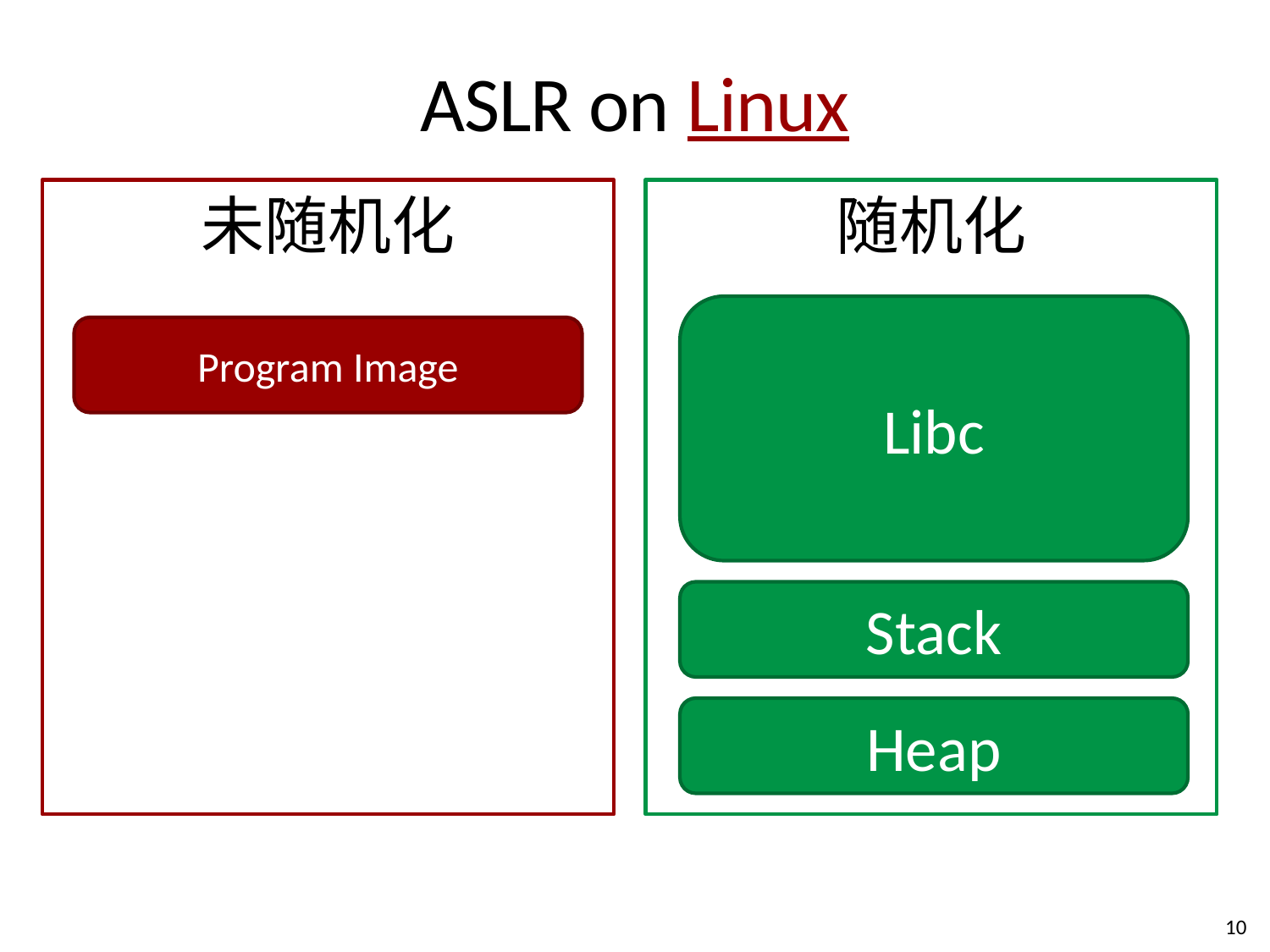

# ASLR on Linux
未随机化
随机化

Libc
Program Image
Stack
Heap
10